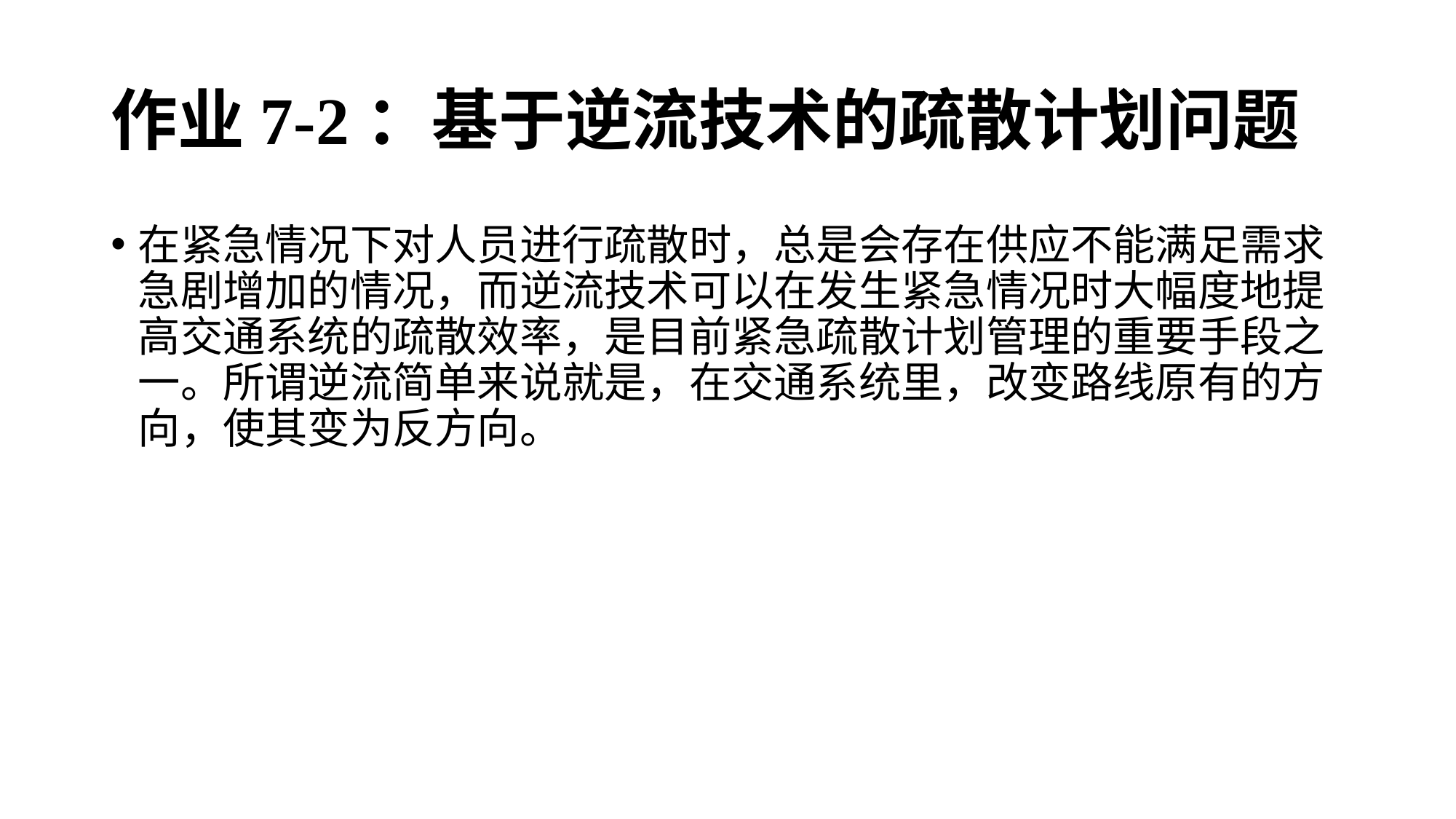

# 作业7-2：基于逆流技术的疏散计划问题
在紧急情况下对人员进行疏散时，总是会存在供应不能满足需求急剧增加的情况，而逆流技术可以在发生紧急情况时大幅度地提高交通系统的疏散效率，是目前紧急疏散计划管理的重要手段之一。所谓逆流简单来说就是，在交通系统里，改变路线原有的方向，使其变为反方向。